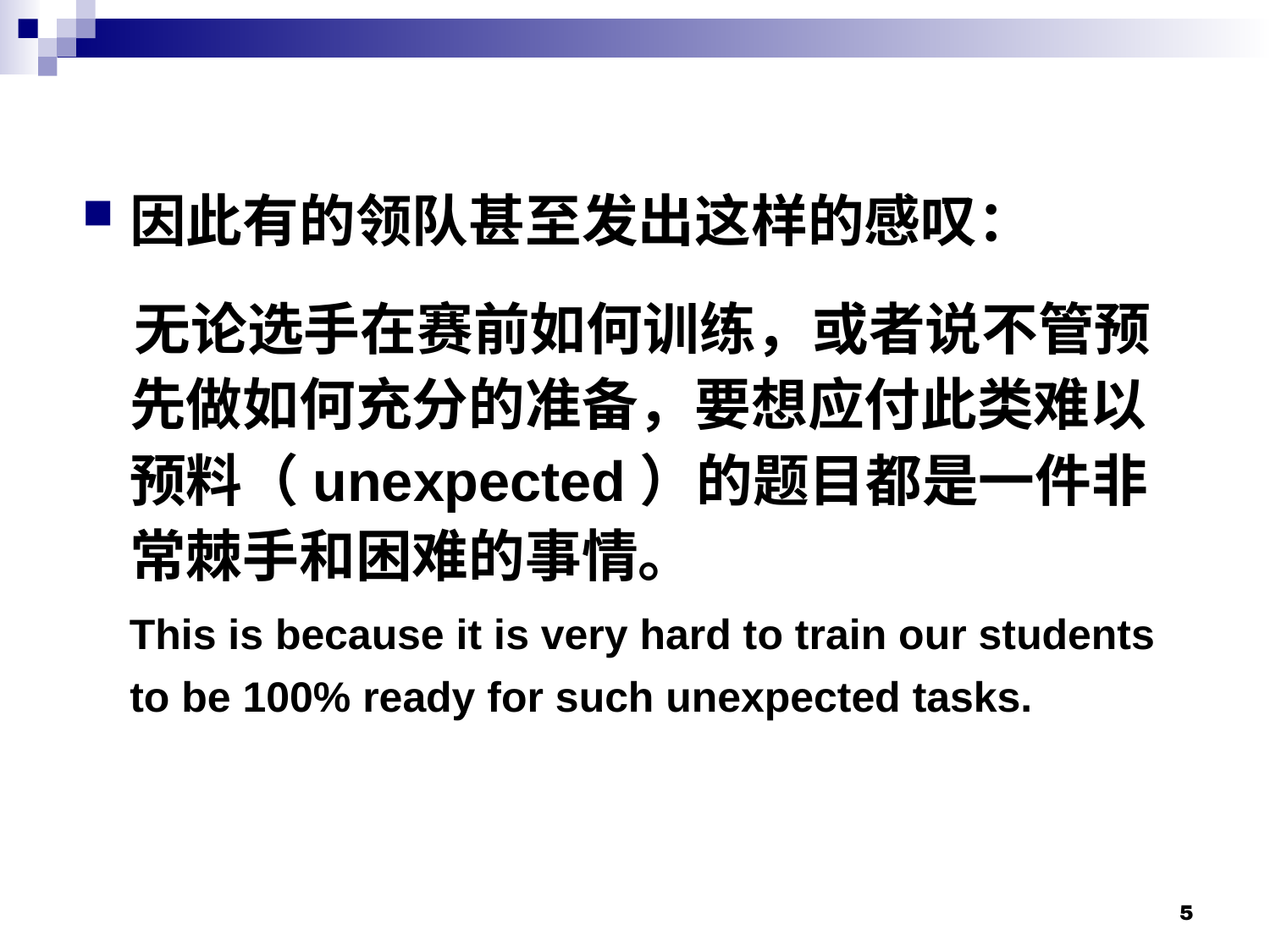

#
因此有的领队甚至发出这样的感叹：
   无论选手在赛前如何训练，或者说不管预先做如何充分的准备，要想应付此类难以预料（unexpected）的题目都是一件非常棘手和困难的事情。
    This is because it is very hard to train our students to be 100% ready for such unexpected tasks.
5